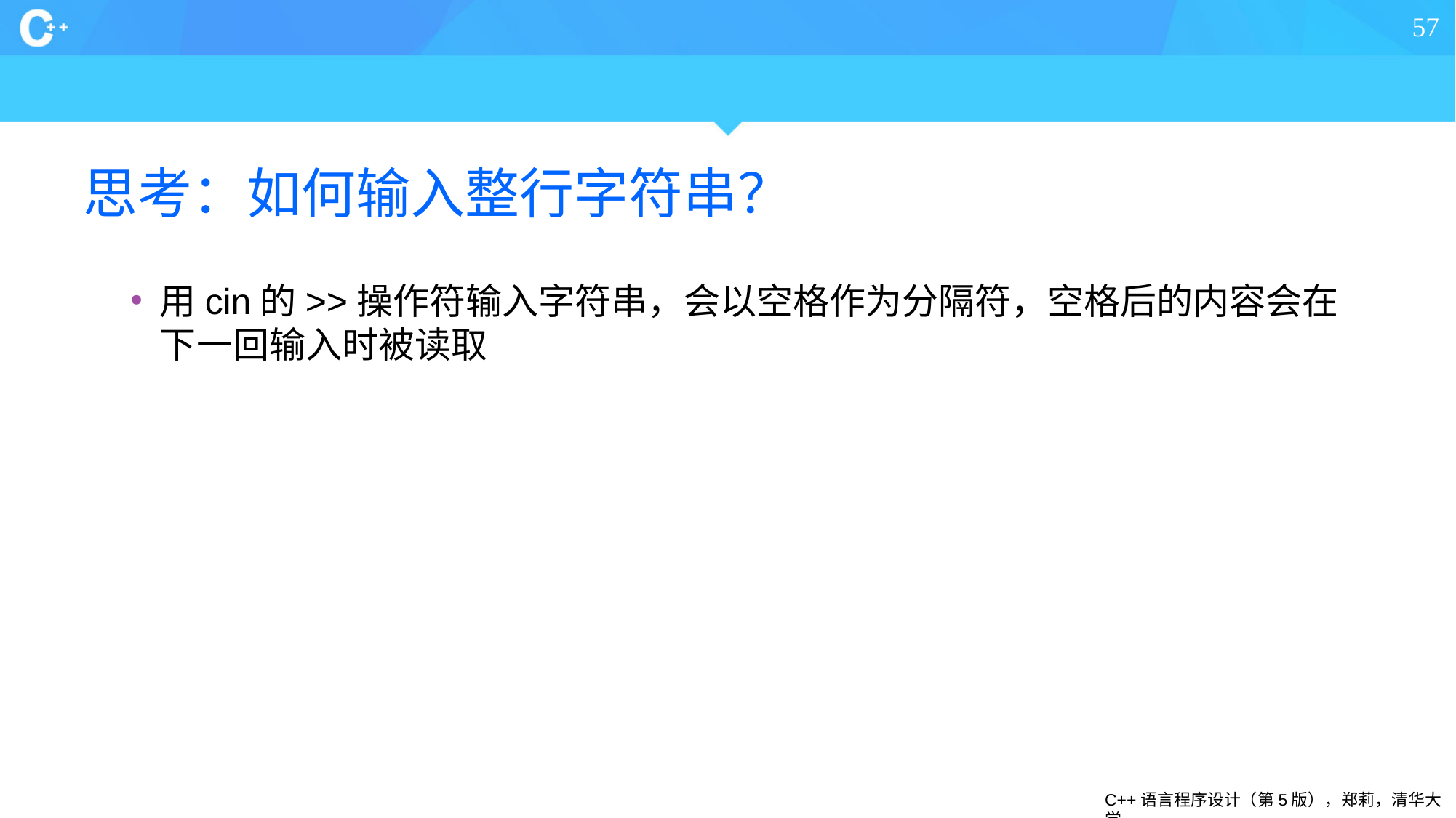

57
# 思考：如何输入整行字符串？
用cin的>>操作符输入字符串，会以空格作为分隔符，空格后的内容会在下一回输入时被读取